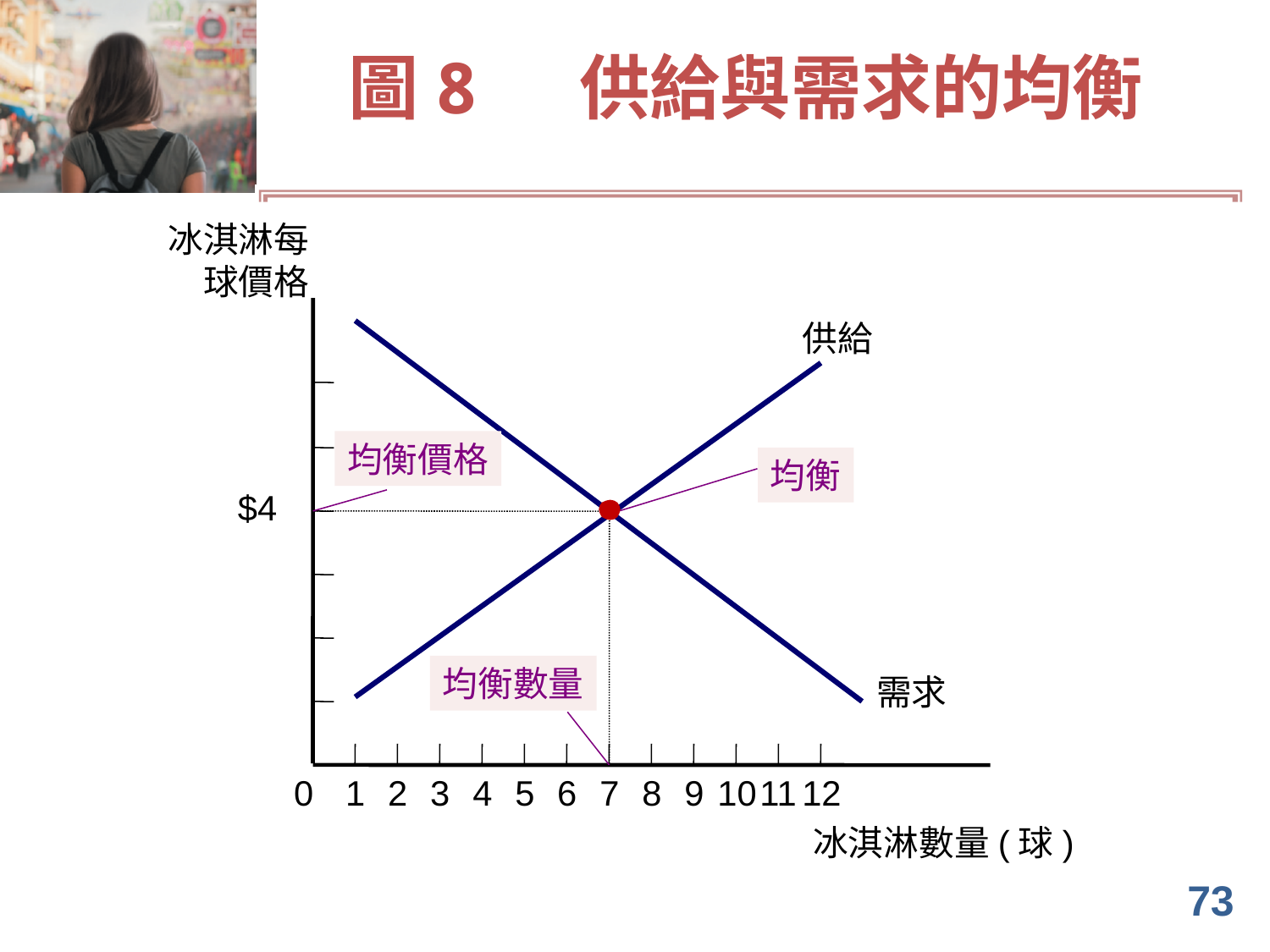

# 圖8  供給與需求的均衡
冰淇淋每球價格
$4

供給
需求
均衡價格
均衡

均衡數量
1
2
3
4
5
6
7
8
9
10
11
12
0
冰淇淋數量(球)
73